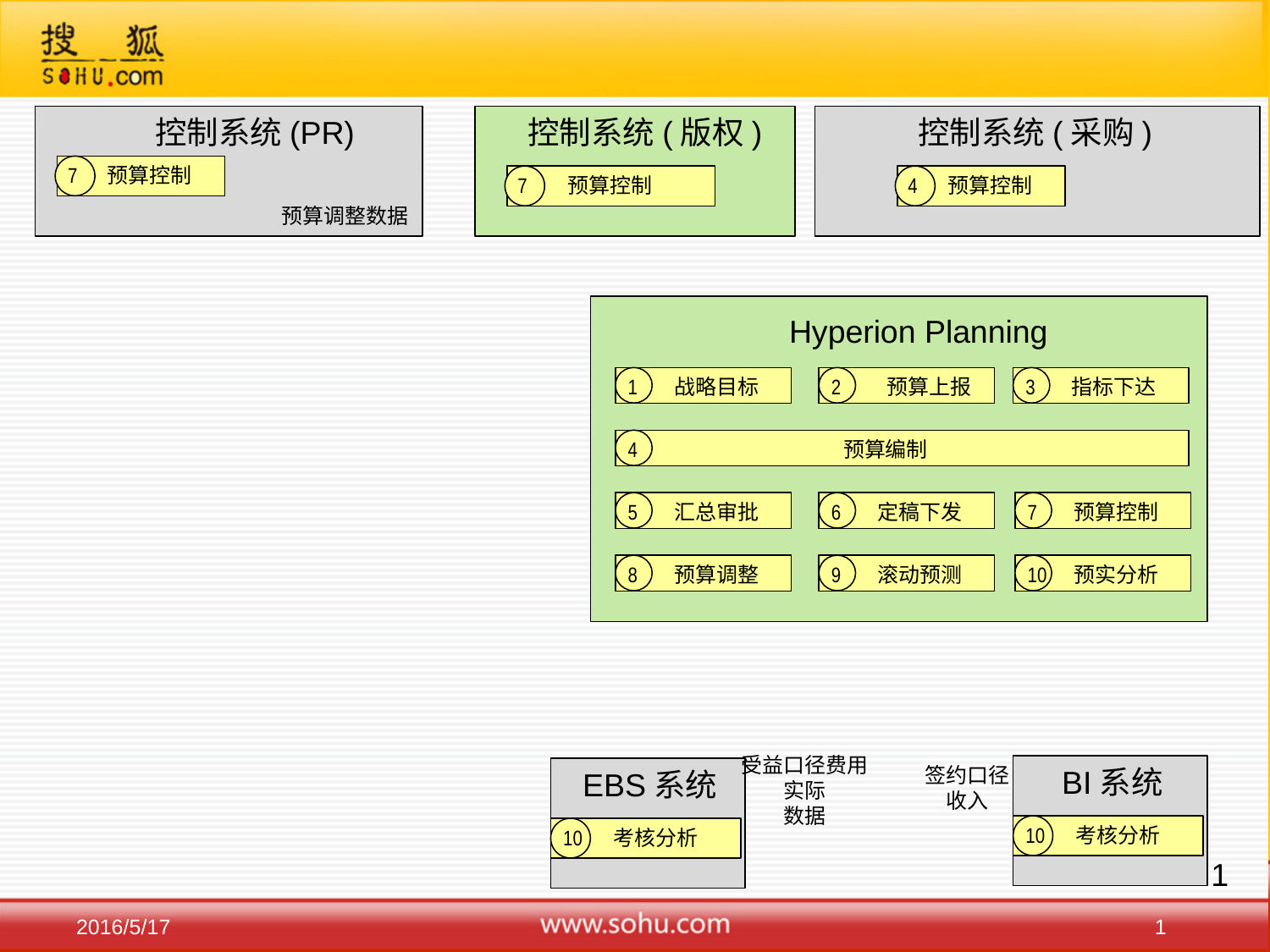

#

控制系统(PR)

控制系统(版权)

控制系统(采购)

7

预算控制

7

4

预算控制
预算控制
预算调整数据

Hyperion Planning

1
战略目标

2
 预算上报

3
指标下达

4
预算编制

5

6

7
汇总审批
定稿下发
预算控制

9

10

8
预算调整
滚动预测
预实分析
受益口径费用实际
数据

签约口径
收入
BI系统

EBS系统

10

考核分析

10
考核分析
1
1